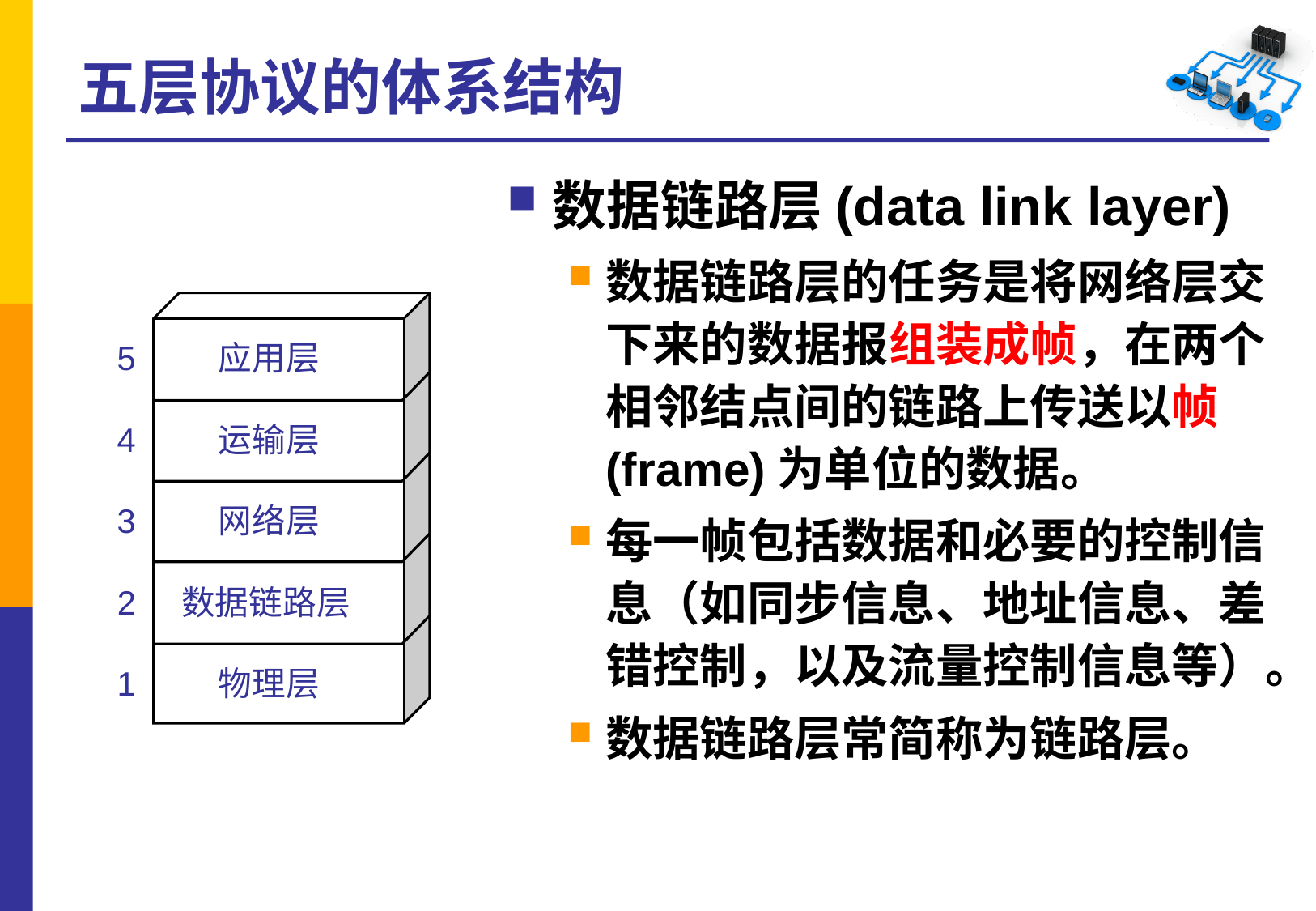

# 五层协议的体系结构
数据链路层(data link layer)
数据链路层的任务是将网络层交下来的数据报组装成帧，在两个相邻结点间的链路上传送以帧(frame)为单位的数据。
每一帧包括数据和必要的控制信息（如同步信息、地址信息、差错控制，以及流量控制信息等）。
数据链路层常简称为链路层。

5        应用层
4        运输层
3        网络层
数据链路层
2    数据链路层
1        物理层